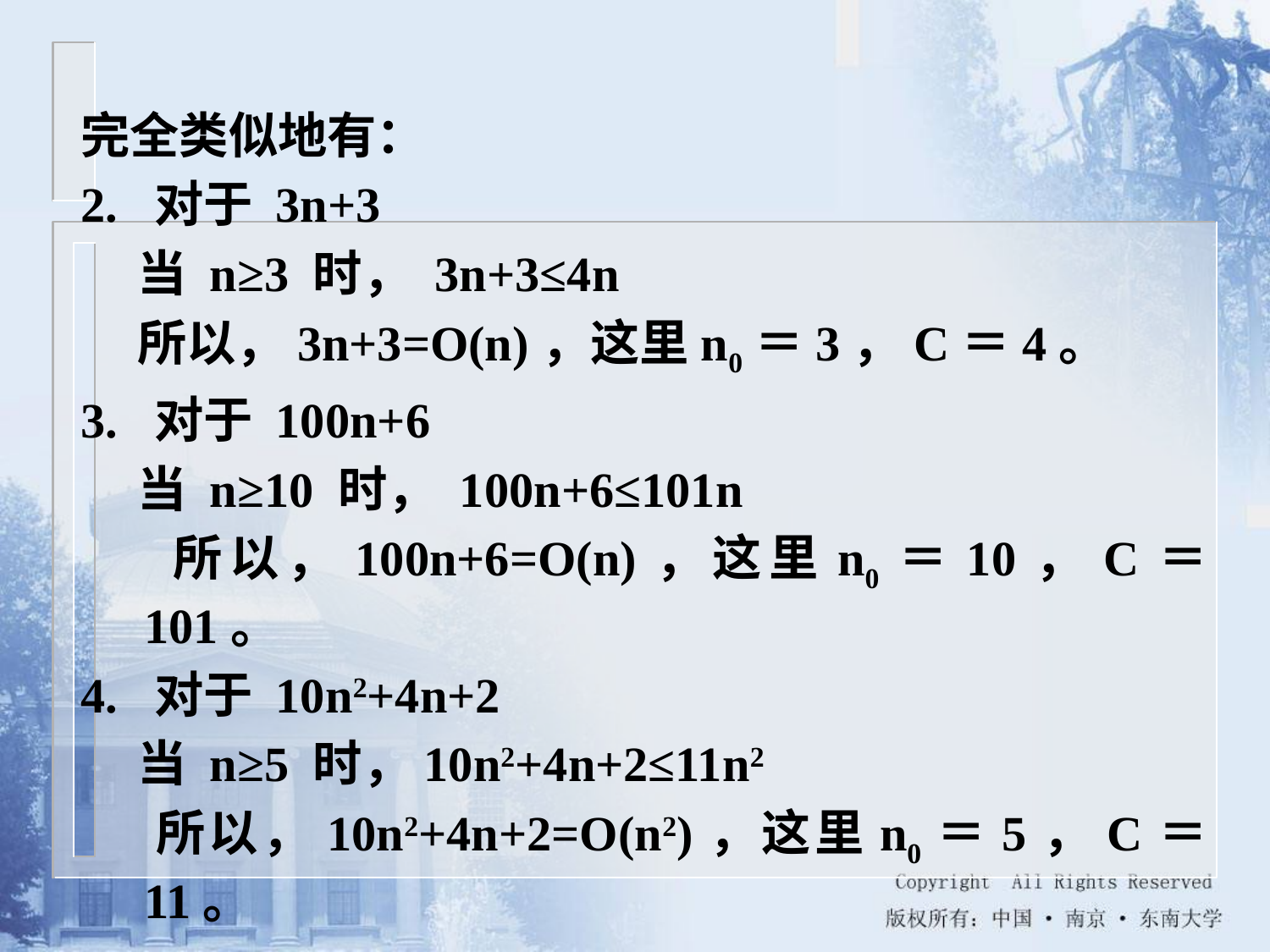

完全类似地有：
2.  对于 3n+3
    当 n≥3 时， 3n+3≤4n
    所以，3n+3=O(n)，这里n0＝3，C＝4。
3.  对于 100n+6
    当 n≥10 时， 100n+6≤101n
    所以，100n+6=O(n)，这里n0＝10，C＝101。
4.  对于 10n2+4n+2
    当 n≥5 时，10n2+4n+2≤11n2
    所以，10n2+4n+2=O(n2)，这里n0＝5，C＝11。